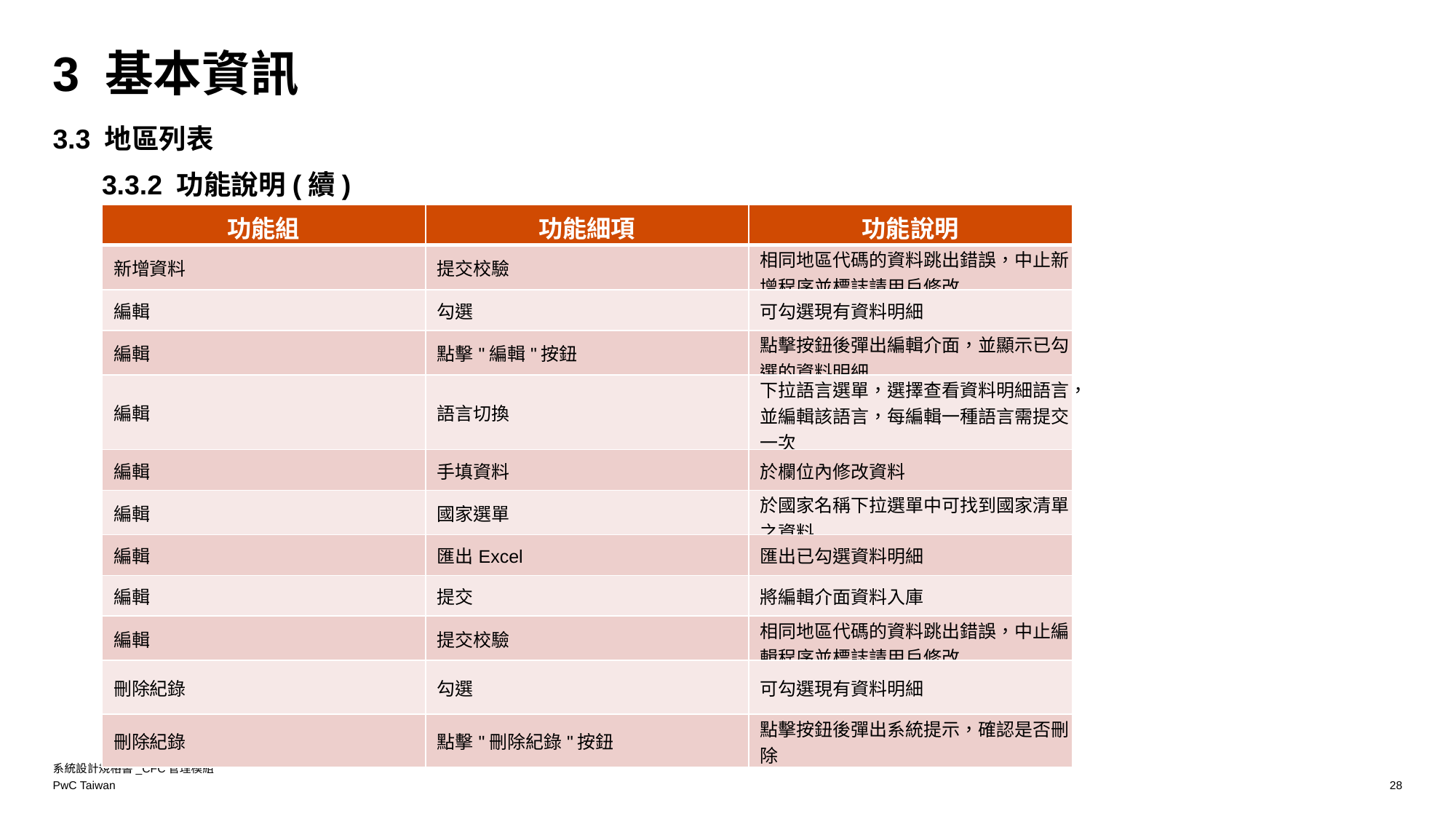

# 3 基本資訊
3.3 地區列表
3.3.2 功能說明(續)
| 功能組 | 功能細項 | 功能說明 |
| --- | --- | --- |
| 新增資料 | 提交校驗 | 相同地區代碼的資料跳出錯誤，中止新增程序並標誌請用戶修改 |
| 編輯 | 勾選 | 可勾選現有資料明細 |
| 編輯 | 點擊"編輯"按鈕 | 點擊按鈕後彈出編輯介面，並顯示已勾選的資料明細 |
| 編輯 | 語言切換 | 下拉語言選單，選擇查看資料明細語言，並編輯該語言，每編輯一種語言需提交一次 |
| 編輯 | 手填資料 | 於欄位內修改資料 |
| 編輯 | 國家選單 | 於國家名稱下拉選單中可找到國家清單之資料 |
| 編輯 | 匯出Excel | 匯出已勾選資料明細 |
| 編輯 | 提交 | 將編輯介面資料入庫 |
| 編輯 | 提交校驗 | 相同地區代碼的資料跳出錯誤，中止編輯程序並標誌請用戶修改 |
| 刪除紀錄 | 勾選 | 可勾選現有資料明細 |
| 刪除紀錄 | 點擊"刪除紀錄"按鈕 | 點擊按鈕後彈出系統提示，確認是否刪除 |
系統設計規格書_CFC管理模組
28